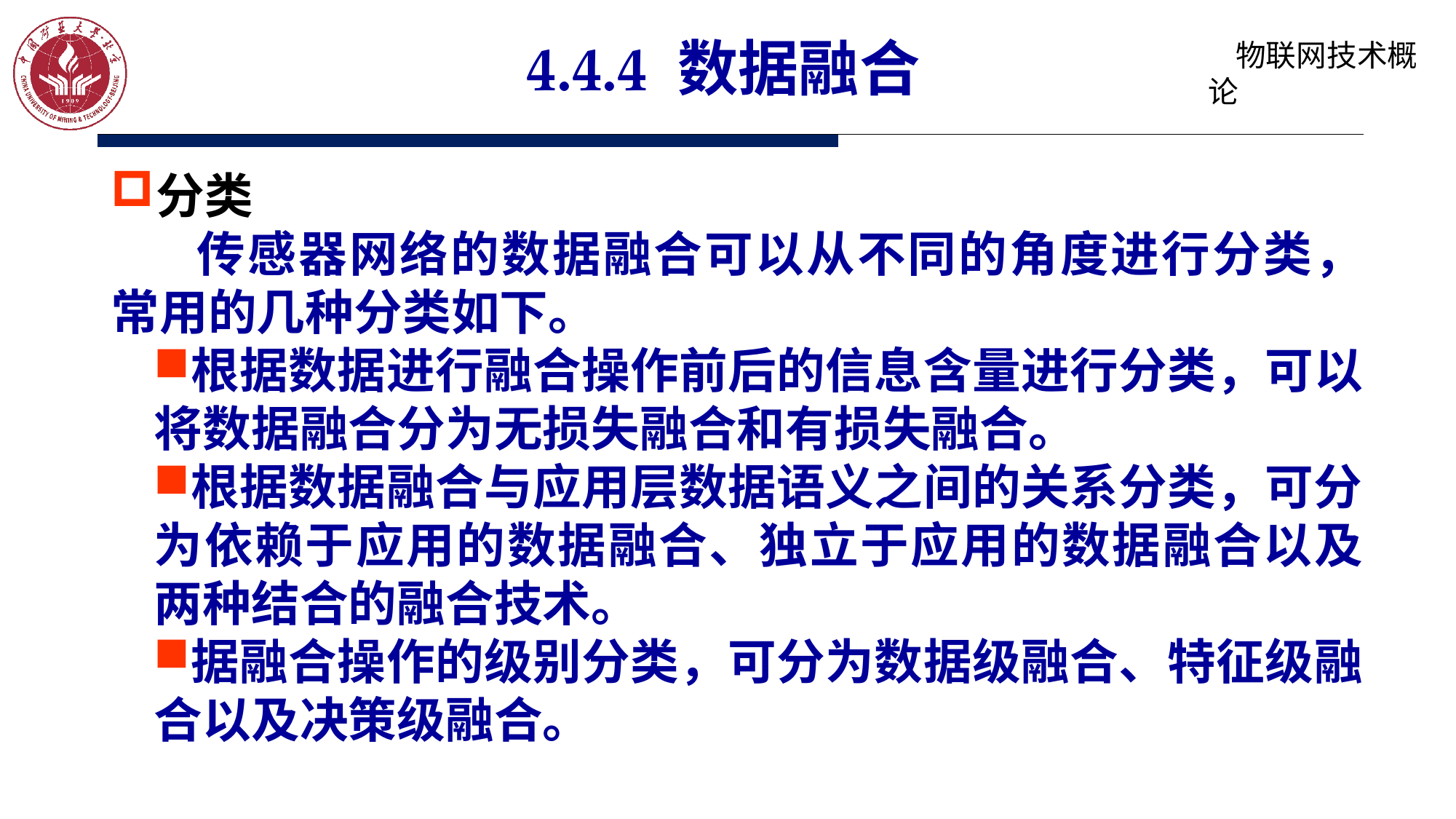

# 4.4.4 数据融合
分类
传感器网络的数据融合可以从不同的角度进行分类，常用的几种分类如下。
根据数据进行融合操作前后的信息含量进行分类，可以将数据融合分为无损失融合和有损失融合。
根据数据融合与应用层数据语义之间的关系分类，可分为依赖于应用的数据融合、独立于应用的数据融合以及两种结合的融合技术。
据融合操作的级别分类，可分为数据级融合、特征级融合以及决策级融合。